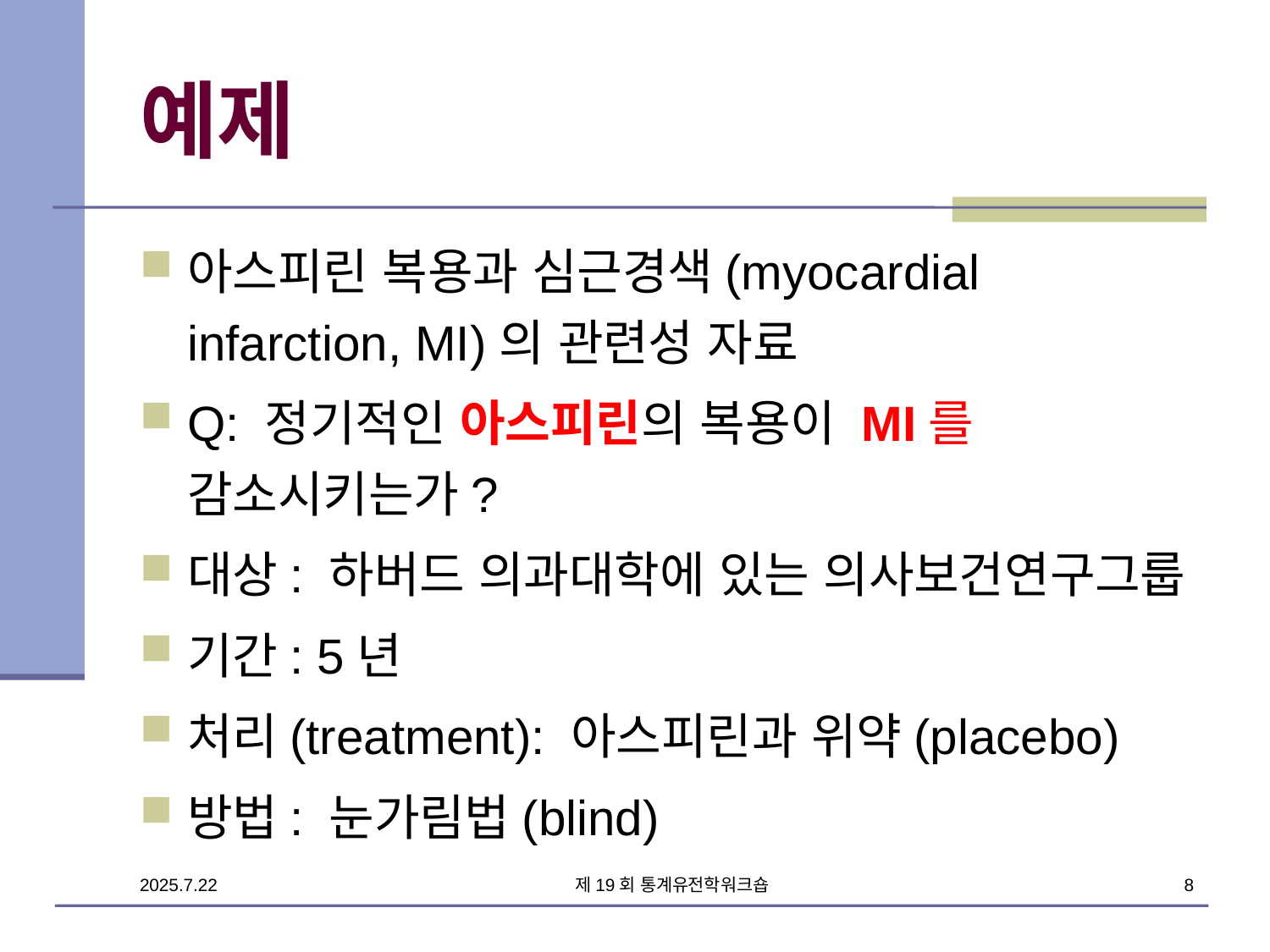

# 예제
아스피린 복용과 심근경색(myocardial infarction, MI)의 관련성 자료
Q: 정기적인 아스피린의 복용이 MI를 감소시키는가?
대상: 하버드 의과대학에 있는 의사보건연구그룹
기간: 5년
처리(treatment): 아스피린과 위약(placebo)
방법: 눈가림법(blind)
제19회 통계유전학워크숍
8
2025.7.22